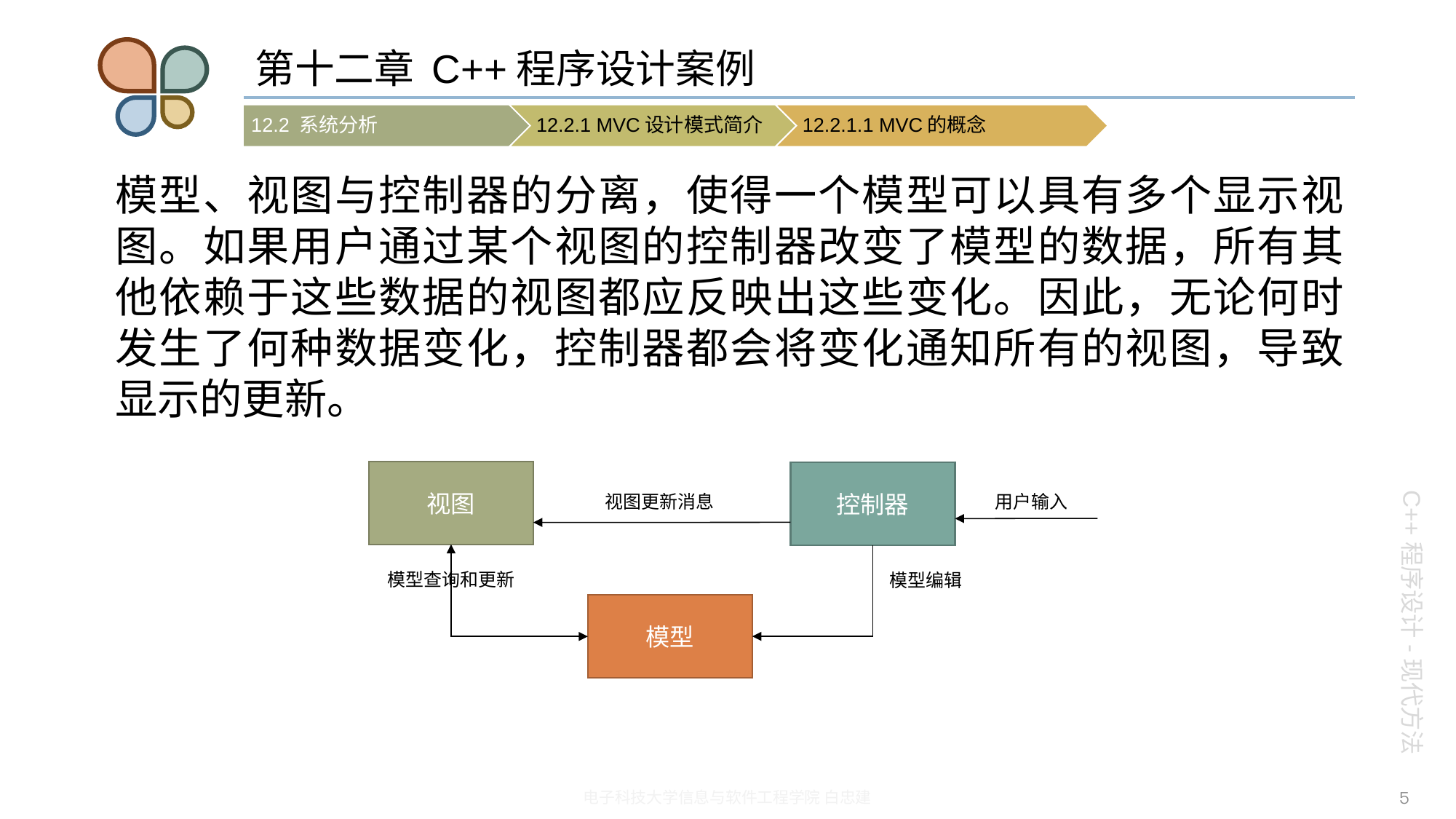

# 第十二章 C++程序设计案例
12.2 系统分析
12.2.1 MVC设计模式简介
12.2.1.1 MVC的概念
模型、视图与控制器的分离，使得一个模型可以具有多个显示视图。如果用户通过某个视图的控制器改变了模型的数据，所有其他依赖于这些数据的视图都应反映出这些变化。因此，无论何时发生了何种数据变化，控制器都会将变化通知所有的视图，导致显示的更新。
视图
控制器
视图更新消息
用户输入
模型编辑
模型
模型查询和更新
5